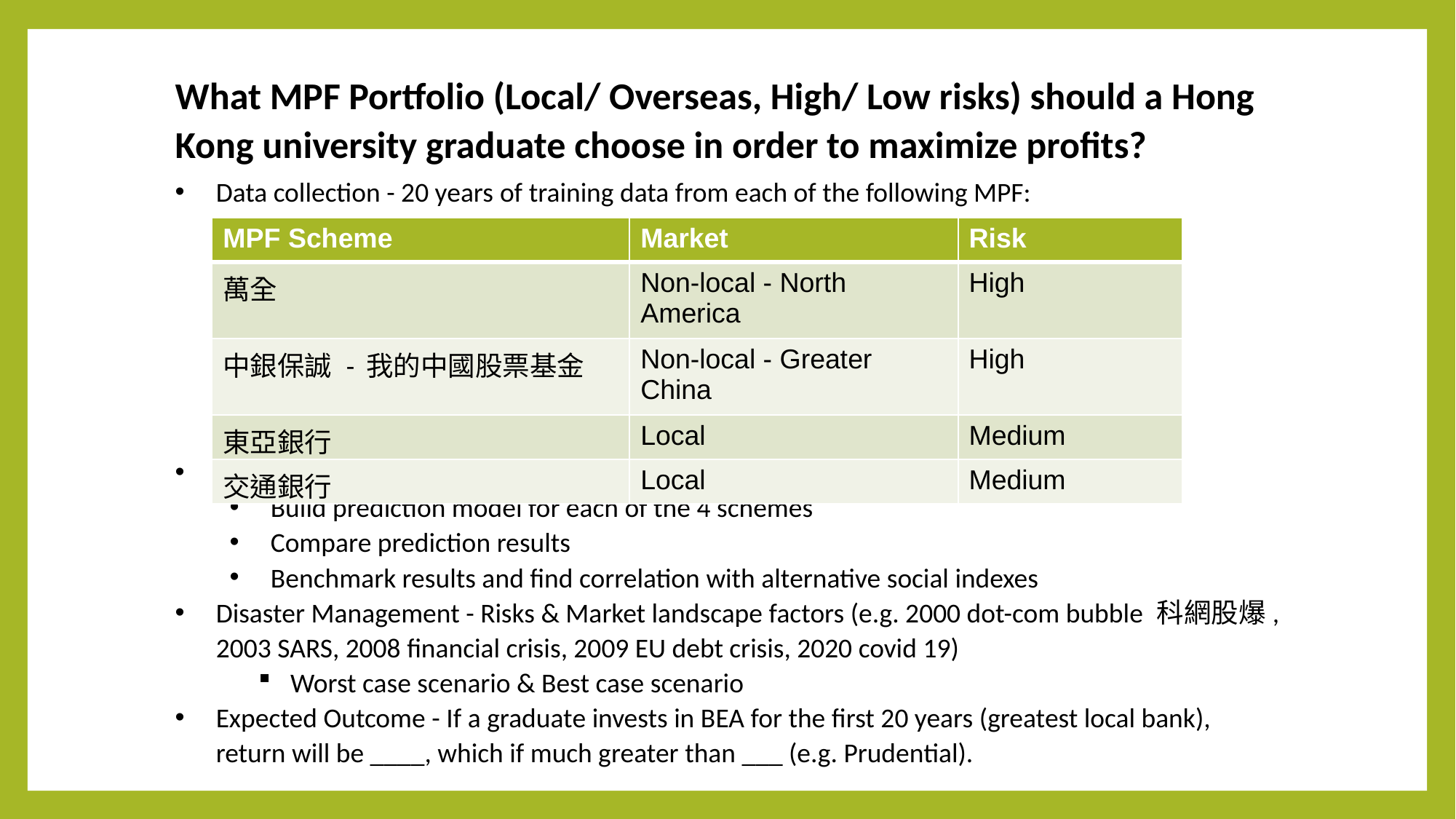

What MPF Portfolio (Local/ Overseas, High/ Low risks) should a Hong Kong university graduate choose in order to maximize profits?

Data collection - 20 years of training data from each of the following MPF:

Data Analysis Methodology
Build prediction model for each of the 4 schemes
Compare prediction results
Benchmark results and find correlation with alternative social indexes
Disaster Management - Risks & Market landscape factors (e.g. 2000 dot-com bubble 科網股爆, 2003 SARS, 2008 financial crisis, 2009 EU debt crisis, 2020 covid 19)
 Worst case scenario & Best case scenario
Expected Outcome - If a graduate invests in BEA for the first 20 years (greatest local bank), return will be ____, which if much greater than ___ (e.g. Prudential).

| MPF Scheme | Market | Risk |
| --- | --- | --- |
| 萬全 | Non-local - North America | High |
| 中銀保誠 - 我的中國股票基金 | Non-local - Greater China | High |
| 東亞銀行 | Local | Medium |
| 交通銀行 | Local | Medium |